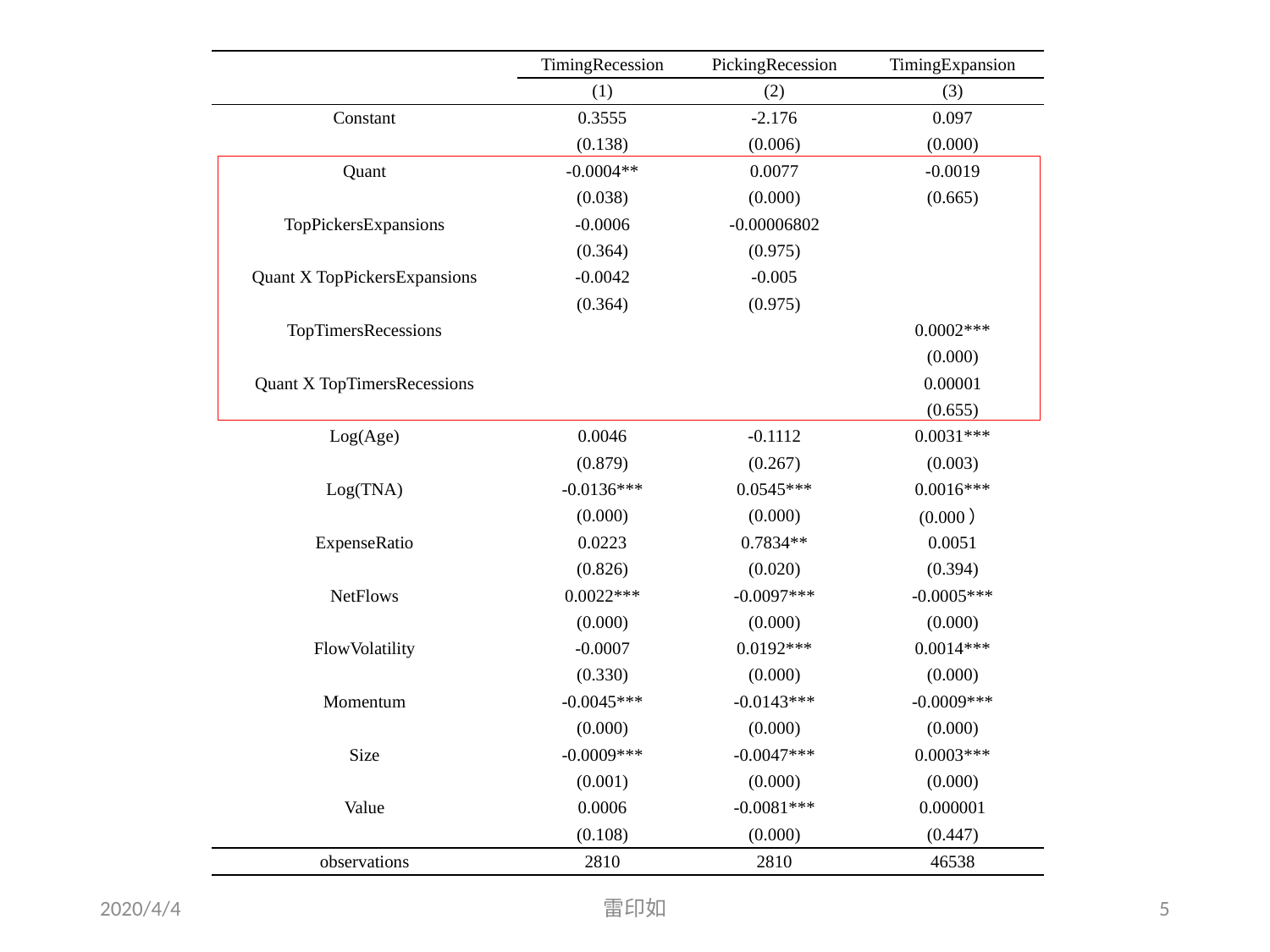

|  | TimingRecession | PickingRecession | TimingExpansion |
| --- | --- | --- | --- |
|  | (1) | (2) | (3) |
| Constant | 0.3555 | -2.176 | 0.097 |
|  | (0.138) | (0.006) | (0.000) |
| Quant | -0.0004\*\* | 0.0077 | -0.0019 |
|  | (0.038) | (0.000) | (0.665) |
| TopPickersExpansions | -0.0006 | -0.00006802 |  |
|  | (0.364) | (0.975) |  |
| Quant X TopPickersExpansions | -0.0042 | -0.005 |  |
|  | (0.364) | (0.975) |  |
| TopTimersRecessions |  |  | 0.0002\*\*\* |
|  |  |  | (0.000) |
| Quant X TopTimersRecessions |  |  | 0.00001 |
|  |  |  | (0.655) |
| Log(Age) | 0.0046 | -0.1112 | 0.0031\*\*\* |
|  | (0.879) | (0.267) | (0.003) |
| Log(TNA) | -0.0136\*\*\* | 0.0545\*\*\* | 0.0016\*\*\* |
|  | (0.000) | (0.000) | (0.000） |
| ExpenseRatio | 0.0223 | 0.7834\*\* | 0.0051 |
|  | (0.826) | (0.020) | (0.394) |
| NetFlows | 0.0022\*\*\* | -0.0097\*\*\* | -0.0005\*\*\* |
|  | (0.000) | (0.000) | (0.000) |
| FlowVolatility | -0.0007 | 0.0192\*\*\* | 0.0014\*\*\* |
|  | (0.330) | (0.000) | (0.000) |
| Momentum | -0.0045\*\*\* | -0.0143\*\*\* | -0.0009\*\*\* |
|  | (0.000) | (0.000) | (0.000) |
| Size | -0.0009\*\*\* | -0.0047\*\*\* | 0.0003\*\*\* |
|  | (0.001) | (0.000) | (0.000) |
| Value | 0.0006 | -0.0081\*\*\* | 0.000001 |
|  | (0.108) | (0.000) | (0.447) |
| observations | 2810 | 2810 | 46538 |

2020/4/4
雷印如
5